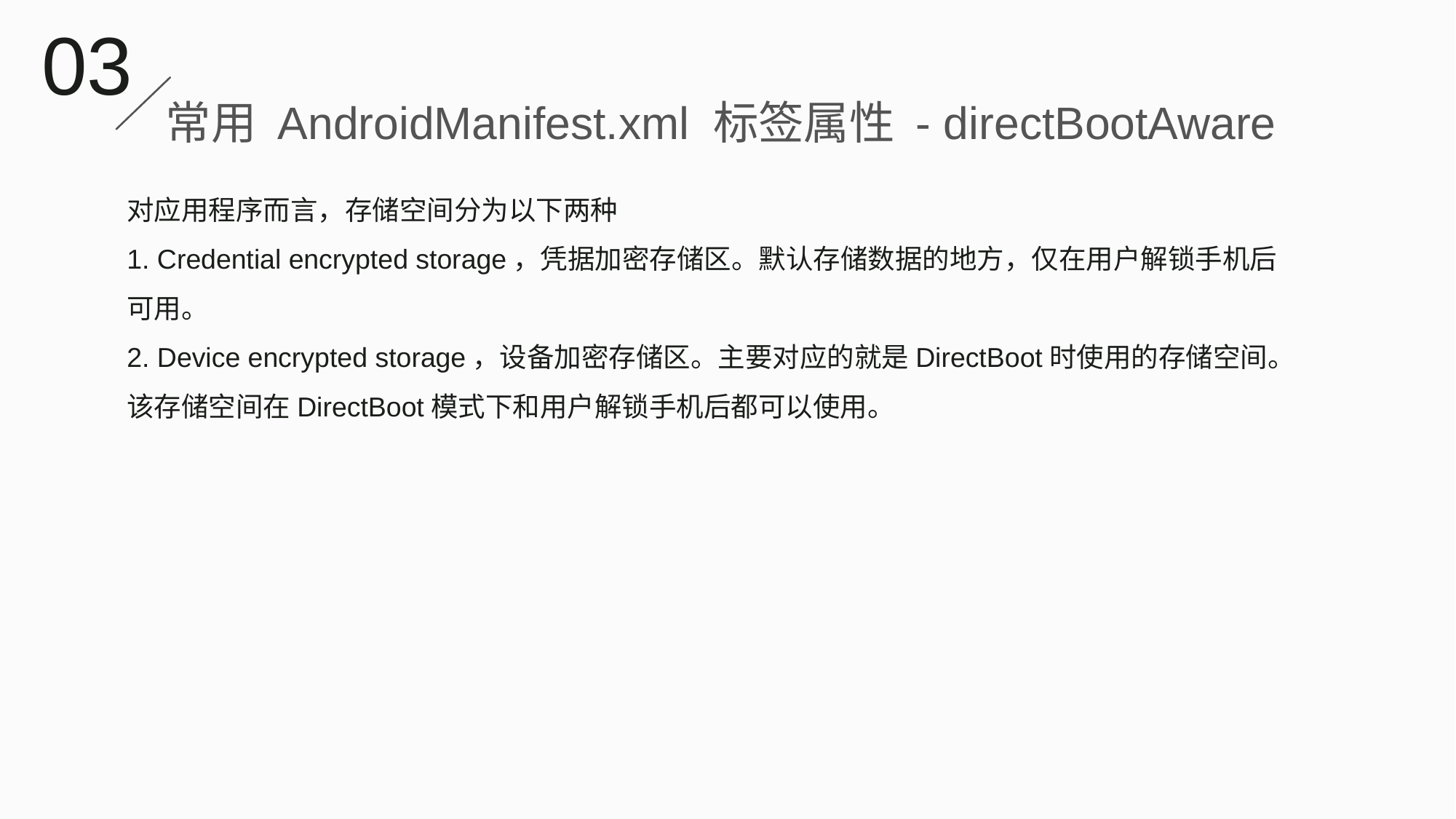

03
常用 AndroidManifest.xml 标签属性 - directBootAware
对应用程序而言，存储空间分为以下两种
1. Credential encrypted storage，凭据加密存储区。默认存储数据的地方，仅在用户解锁手机后可用。
2. Device encrypted storage，设备加密存储区。主要对应的就是DirectBoot时使用的存储空间。该存储空间在DirectBoot模式下和用户解锁手机后都可以使用。